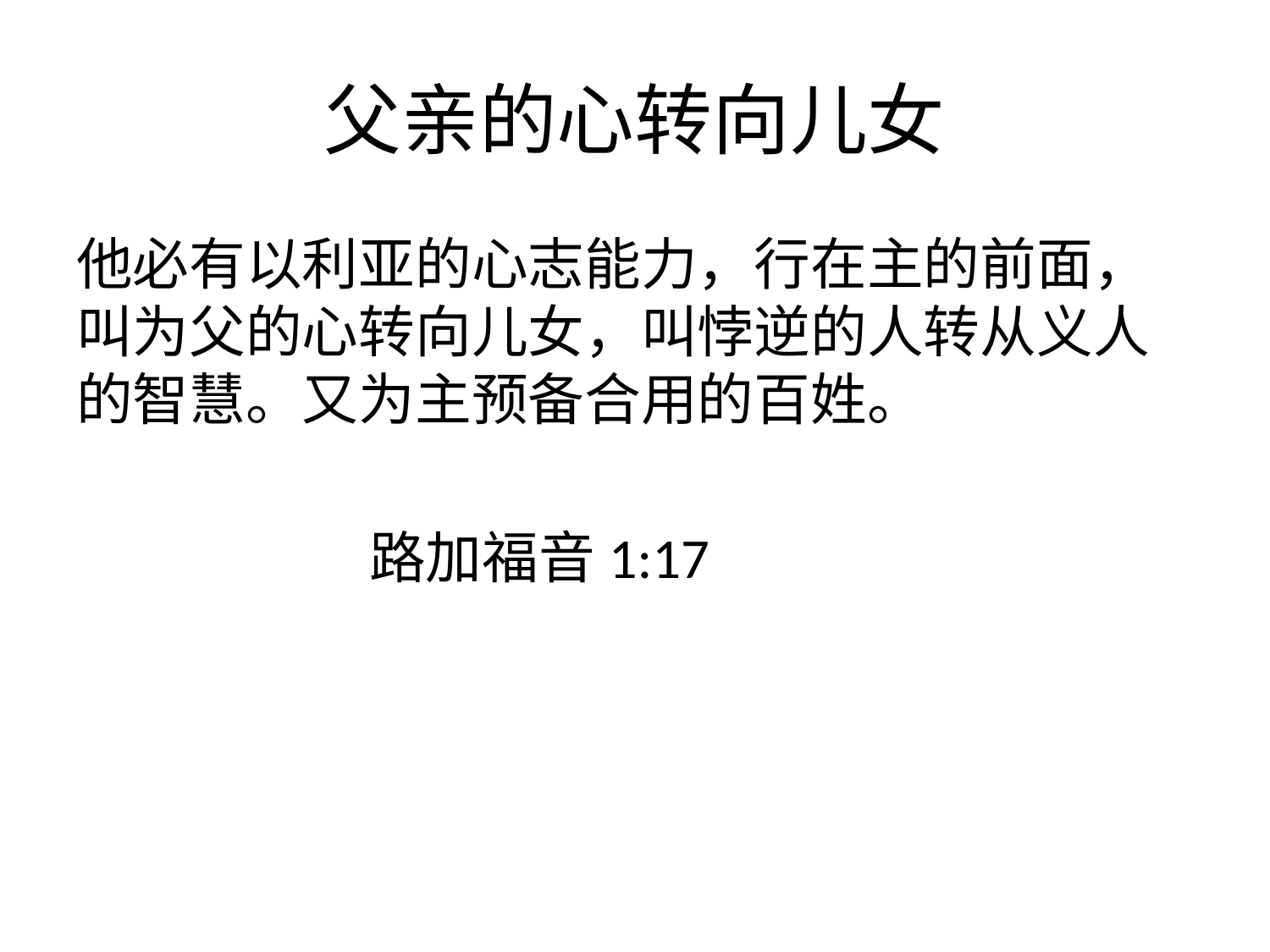

# 父亲的心转向儿女
他必有以利亚的心志能力，行在主的前面，叫为父的心转向儿女，叫悖逆的人转从义人的智慧。又为主预备合用的百姓。

                      路加福音1:17